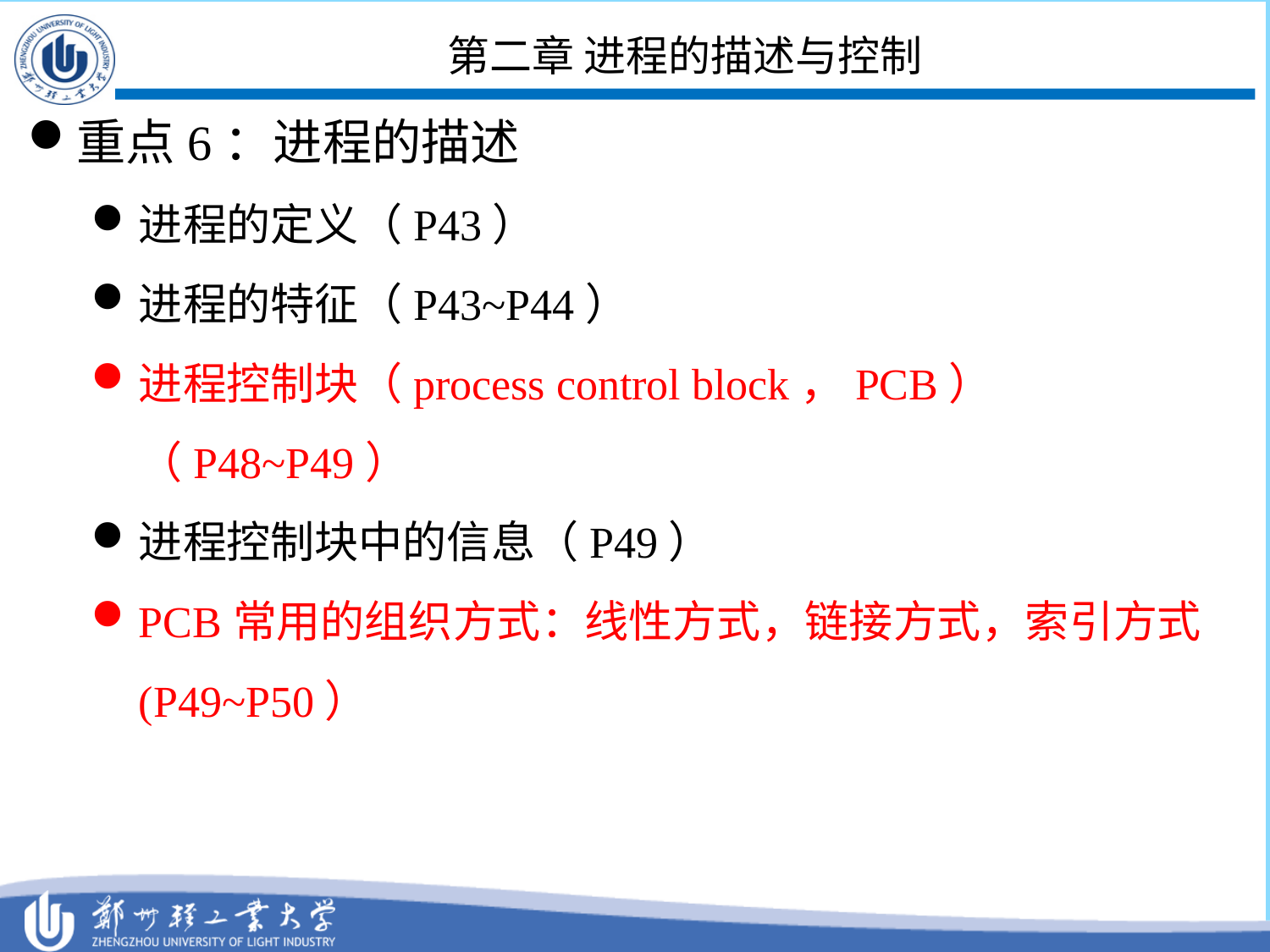

# 第二章 进程的描述与控制
重点6：进程的描述
进程的定义（P43）
进程的特征（P43~P44）
进程控制块（process control block，PCB）（P48~P49）
进程控制块中的信息（P49）
PCB常用的组织方式：线性方式，链接方式，索引方式(P49~P50）